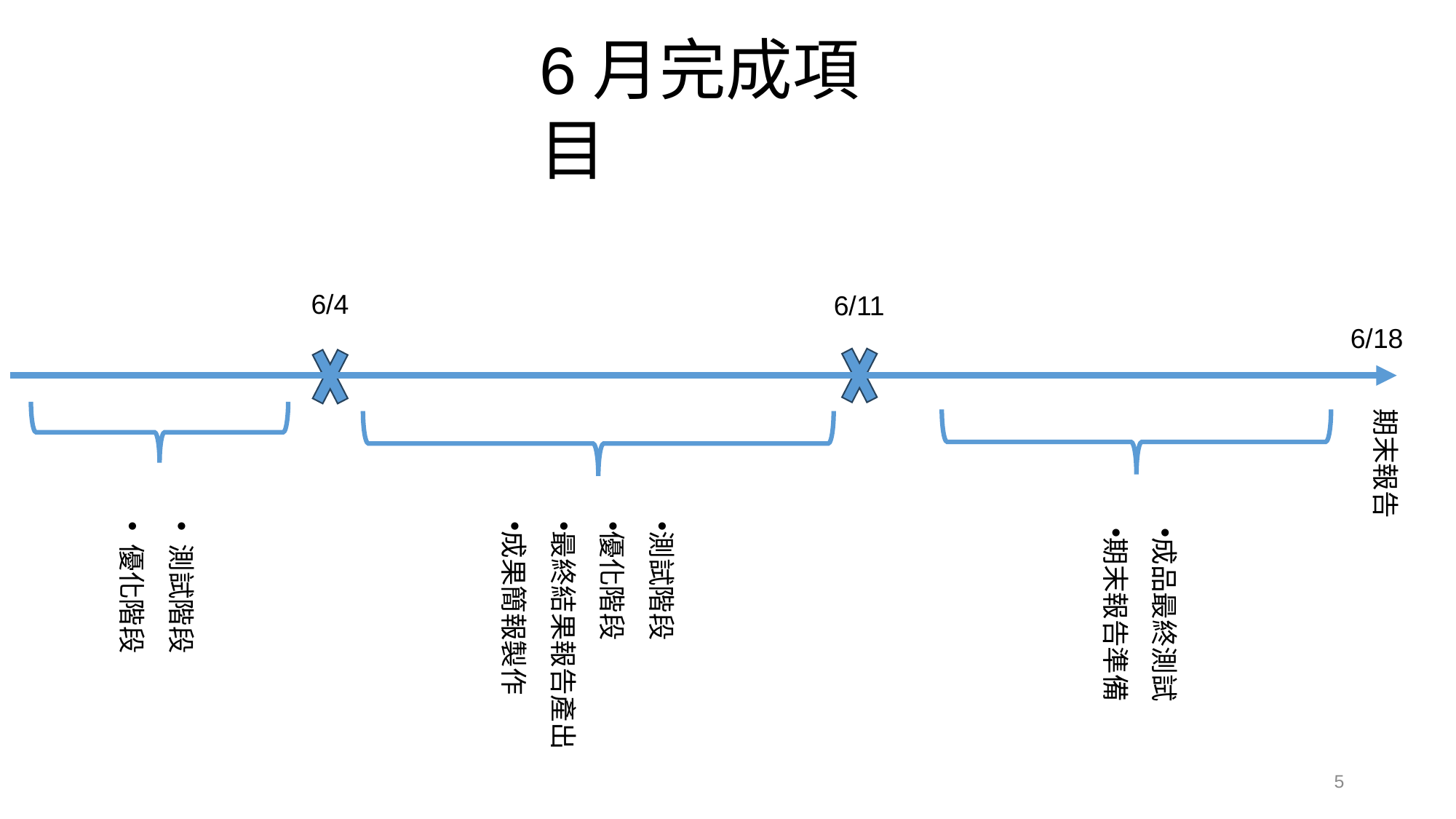

6月完成項目

6/4
	6/18
6/11

期末報告
 測試階段
 優化階段
測試階段
優化階段
最終結果報告產出
成果簡報製作
成品最終測試
期末報告準備

5